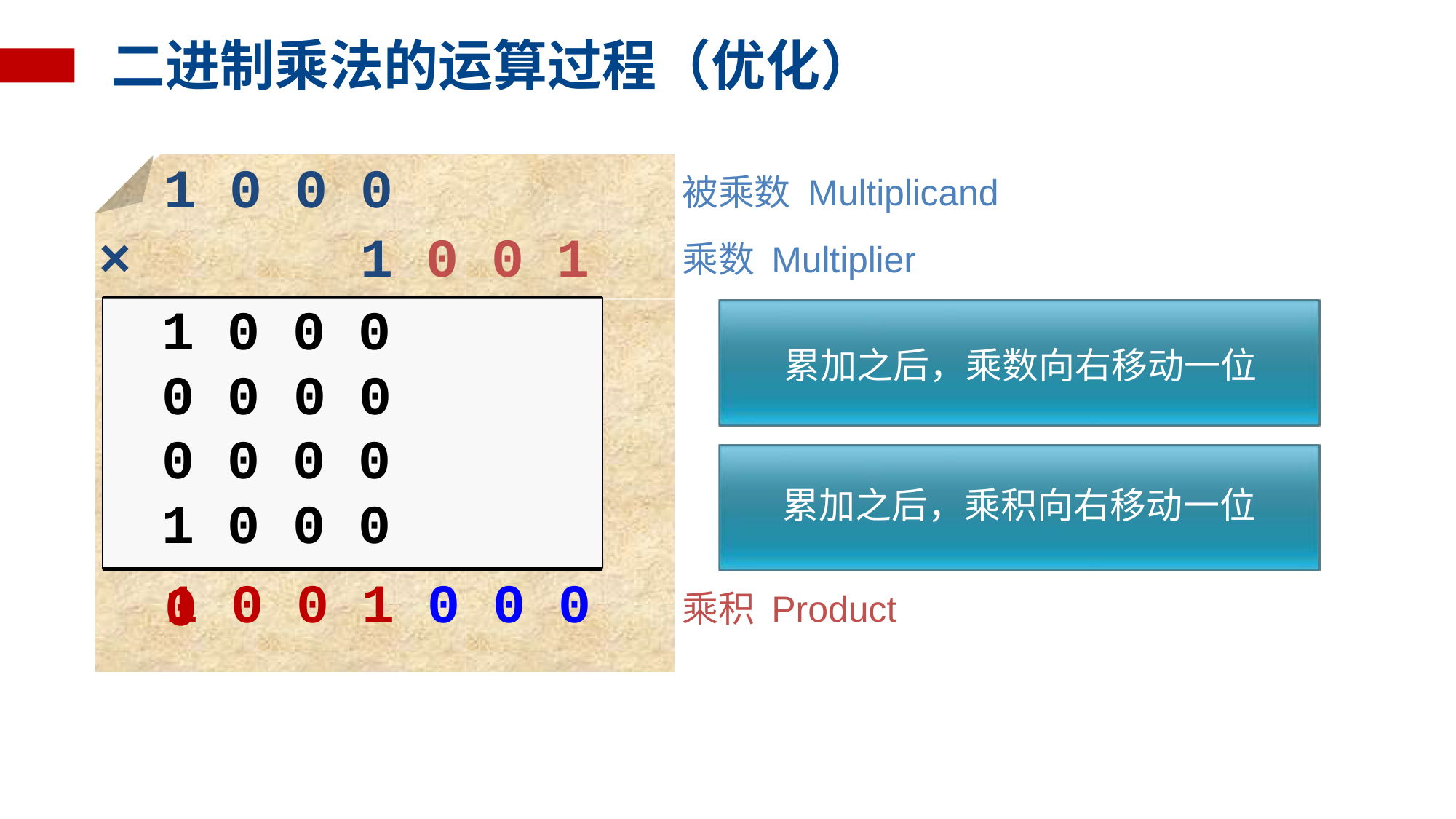

# 二进制乘法的运算过程（优化）
1 0 0 0

被乘数 Multiplicand
乘数 Multiplier

乘积 Product
×
1 0 0 1

1 0 0 0
0 0 0 0
0 0 0 0
1 0 0 0
1 0 0 1 0 0 0

累加之后，乘数向右移动一位

累加之后，乘积向右移动一位
每个中间结果产生后
直接与当前的乘积累加
乘数和乘积移出的两位不参与累加
0